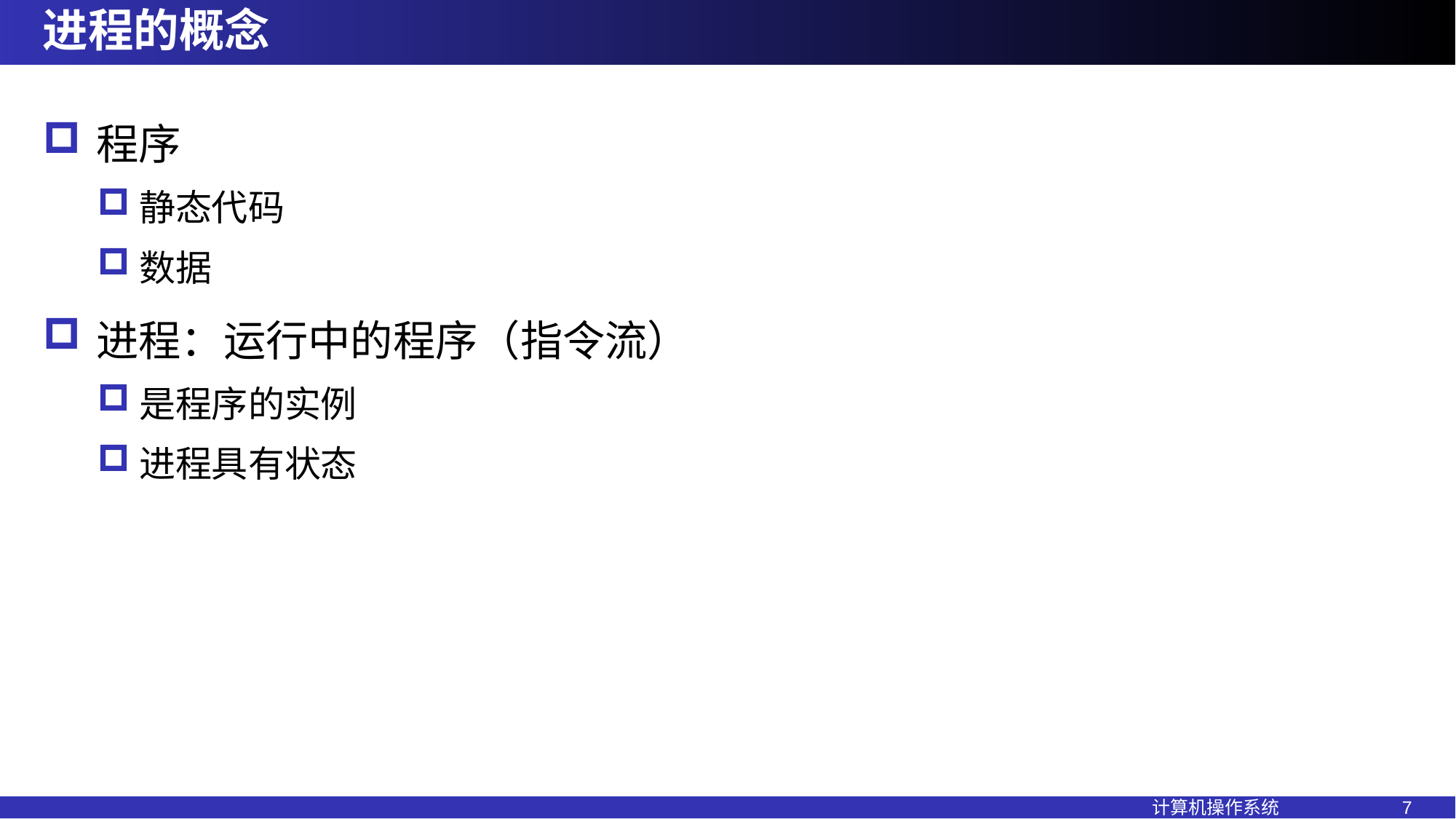

# 进程的概念
程序
静态代码
数据
进程：运行中的程序（指令流）
是程序的实例
进程具有状态

计算机操作系统                     7